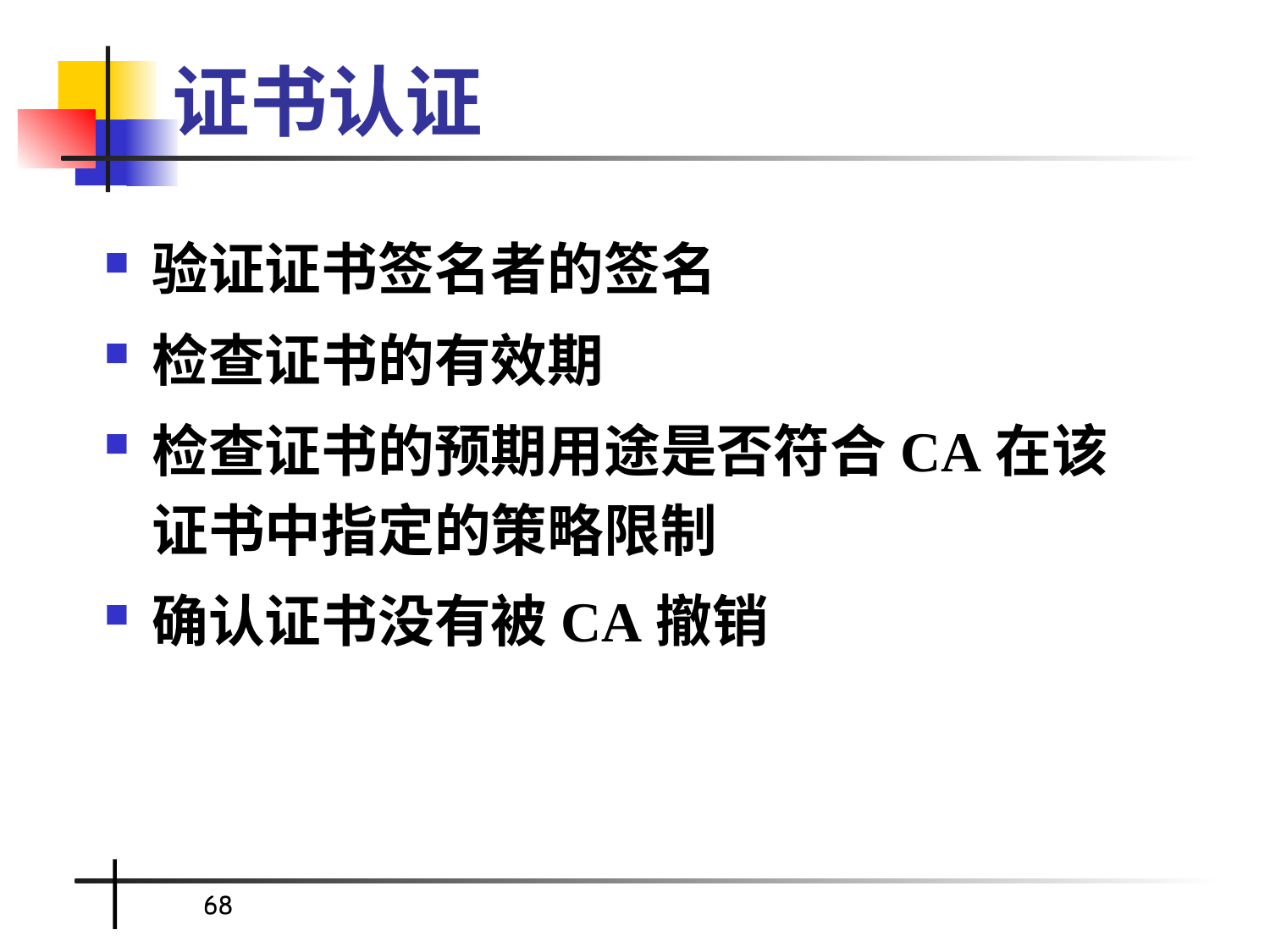

# 证书认证
验证证书签名者的签名
检查证书的有效期
检查证书的预期用途是否符合CA在该证书中指定的策略限制
确认证书没有被CA撤销
68